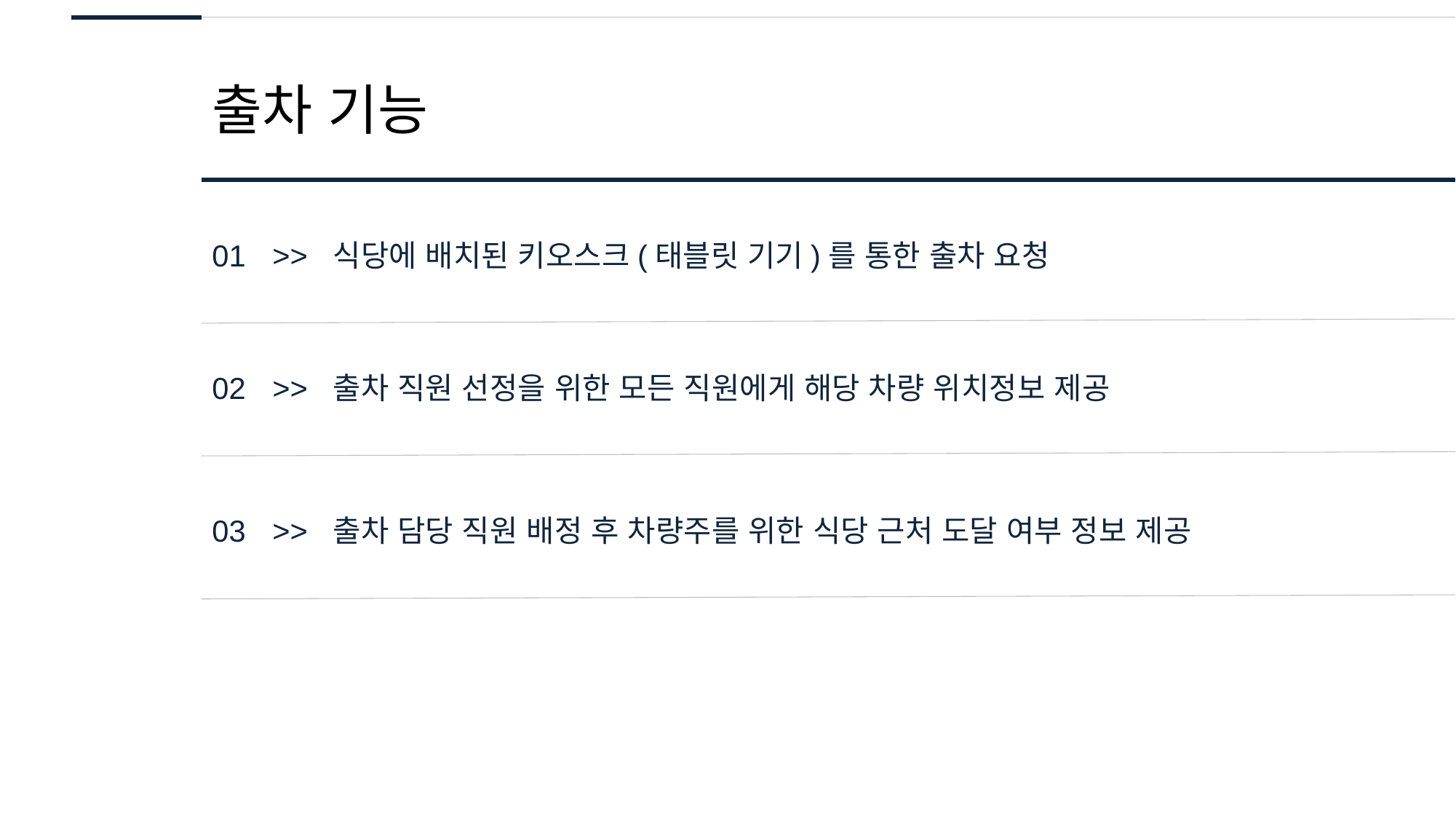

출차 기능
01
>>
식당에 배치된 키오스크(태블릿 기기)를 통한 출차 요청
02
>>
출차 직원 선정을 위한 모든 직원에게 해당 차량 위치정보 제공
03
>>
출차 담당 직원 배정 후 차량주를 위한 식당 근처 도달 여부 정보 제공